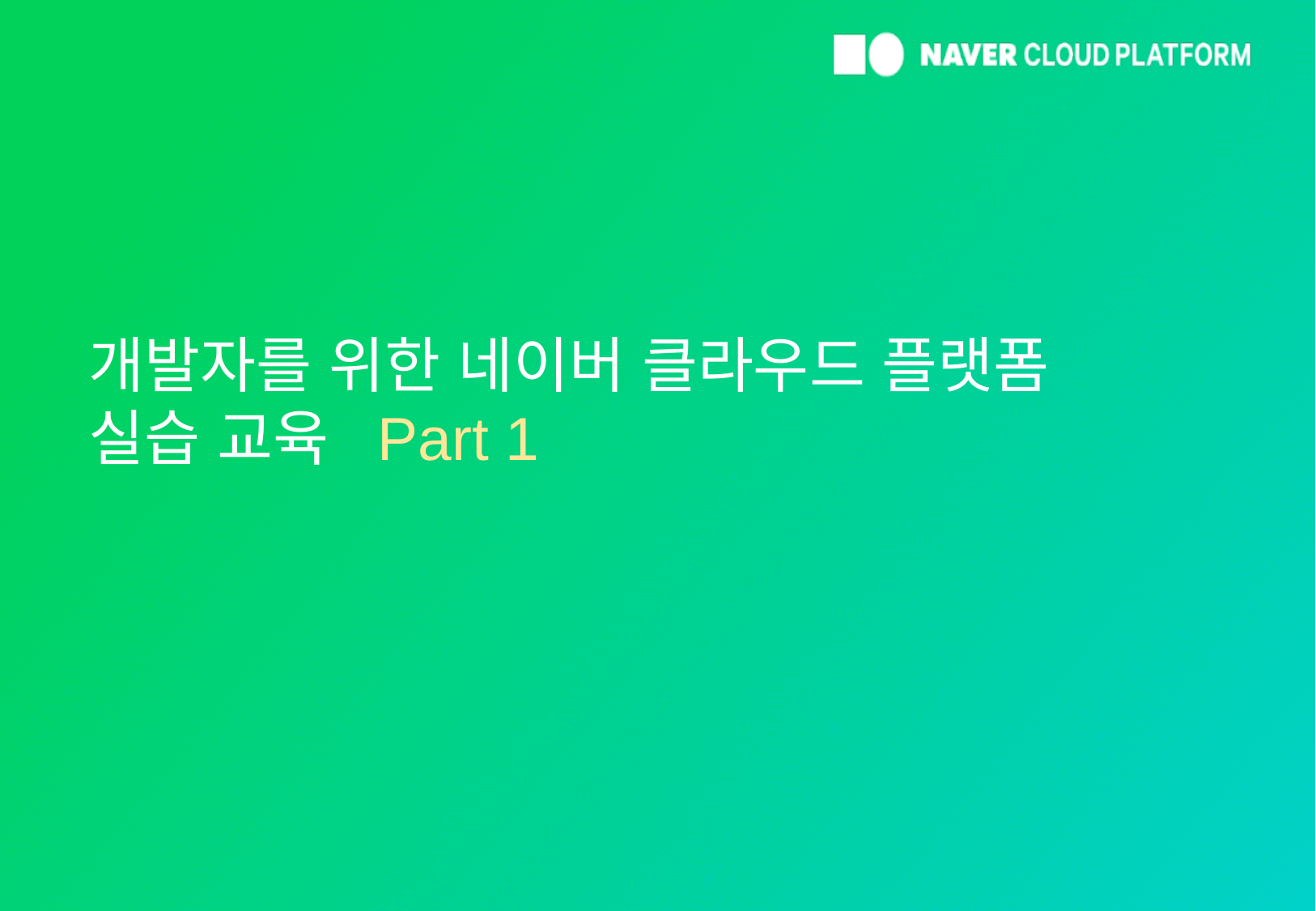

# 개발자를 위한 네이버 클라우드 플랫폼 실습 교육  Part 1